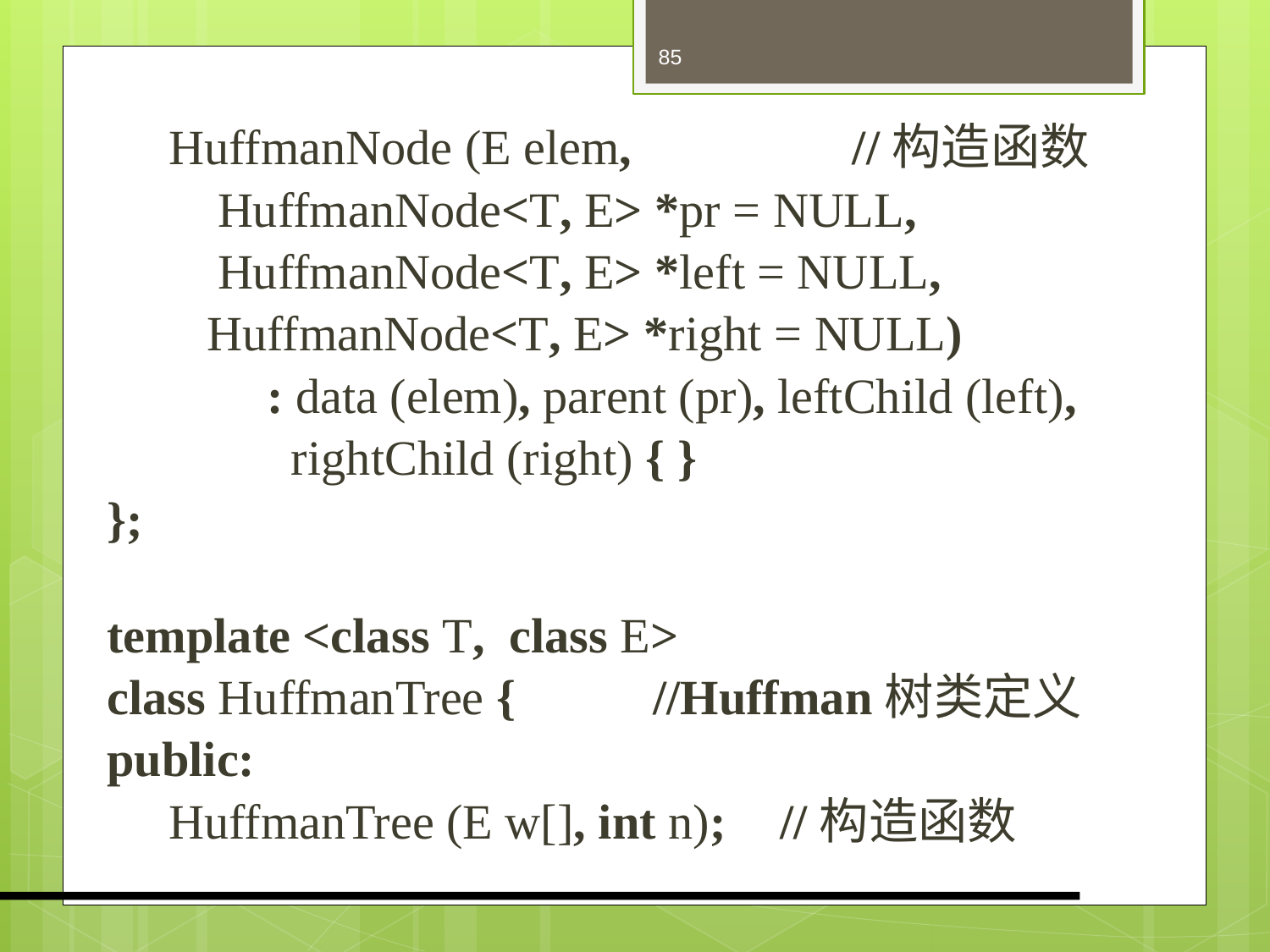

85
     HuffmanNode (E elem,                  //构造函数
         HuffmanNode<T, E> *pr = NULL,
         HuffmanNode<T, E> *left = NULL,
	     HuffmanNode<T, E> *right = NULL)
             : data (elem), parent (pr), leftChild (left),
               rightChild (right) { }
};

template <class T,  class E>
class HuffmanTree {		//Huffman树类定义
public:
     HuffmanTree (E w[], int n);	//构造函数